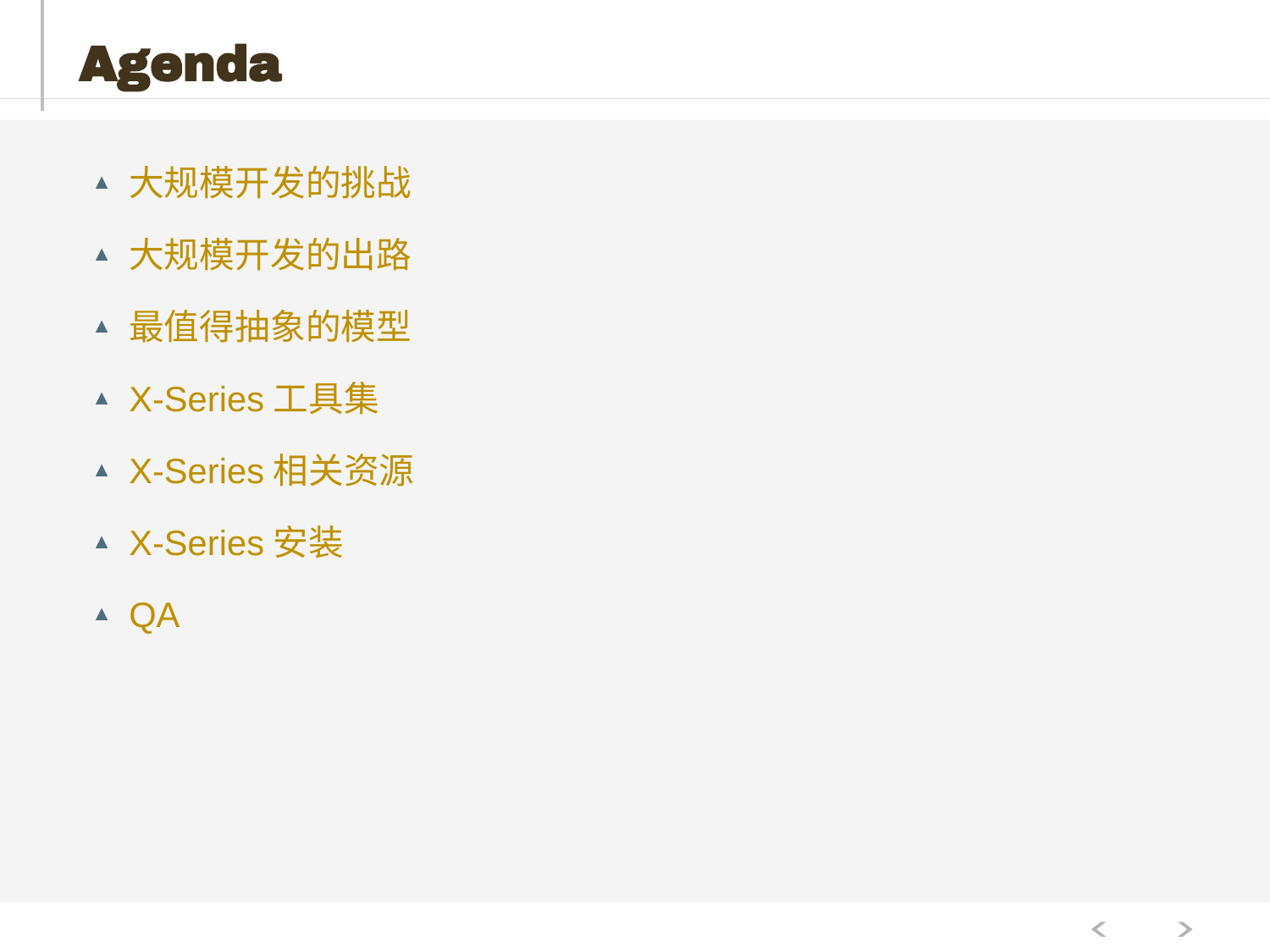

# Agenda
大规模开发的挑战
大规模开发的出路
最值得抽象的模型
X-Series工具集
X-Series相关资源
X-Series安装
QA